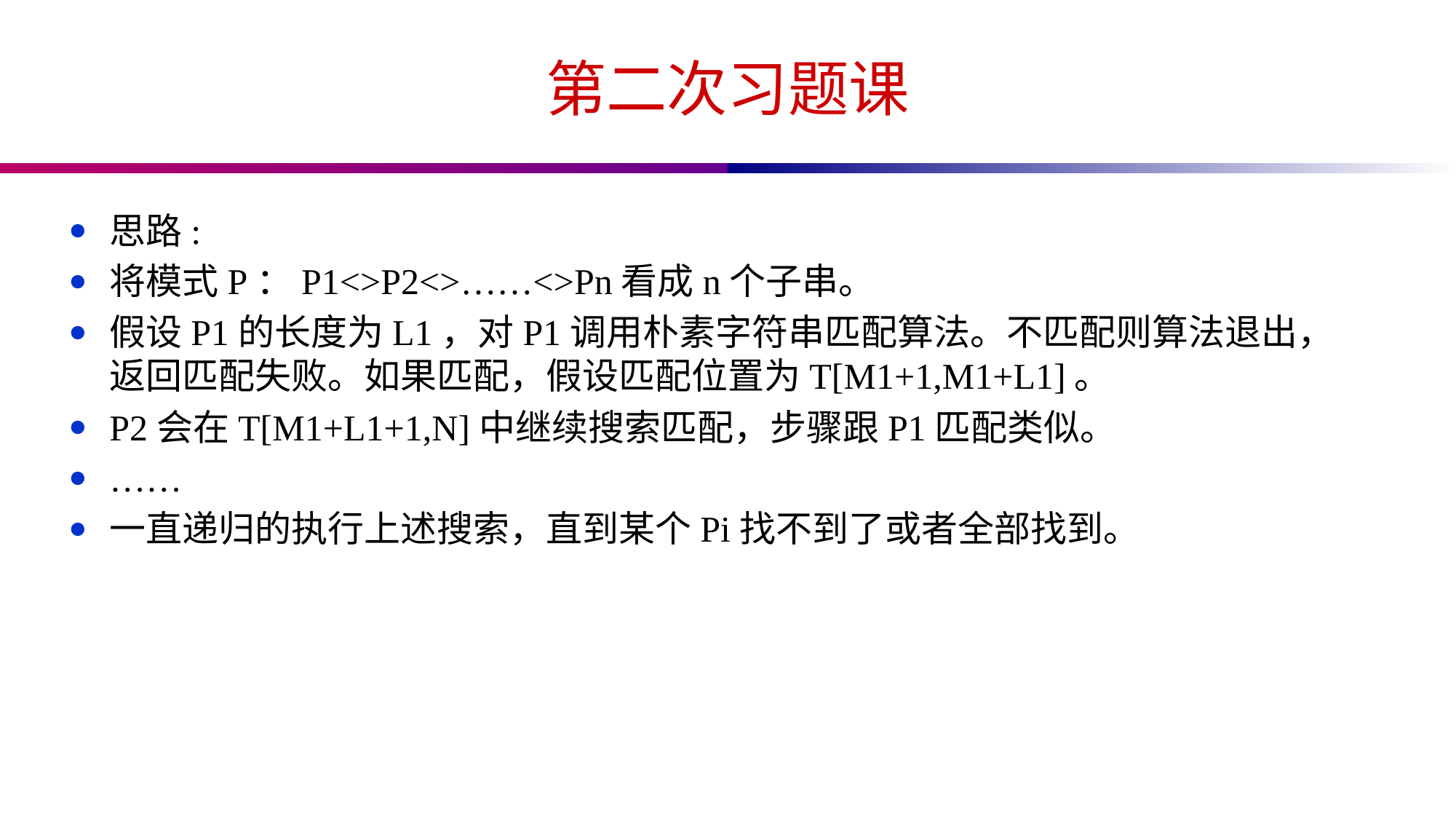

# 第二次习题课
思路:
将模式P：P1<>P2<>……<>Pn看成n个子串。
假设P1的长度为L1，对P1调用朴素字符串匹配算法。不匹配则算法退出，返回匹配失败。如果匹配，假设匹配位置为T[M1+1,M1+L1]。
P2会在T[M1+L1+1,N]中继续搜索匹配，步骤跟P1匹配类似。
……
一直递归的执行上述搜索，直到某个Pi找不到了或者全部找到。